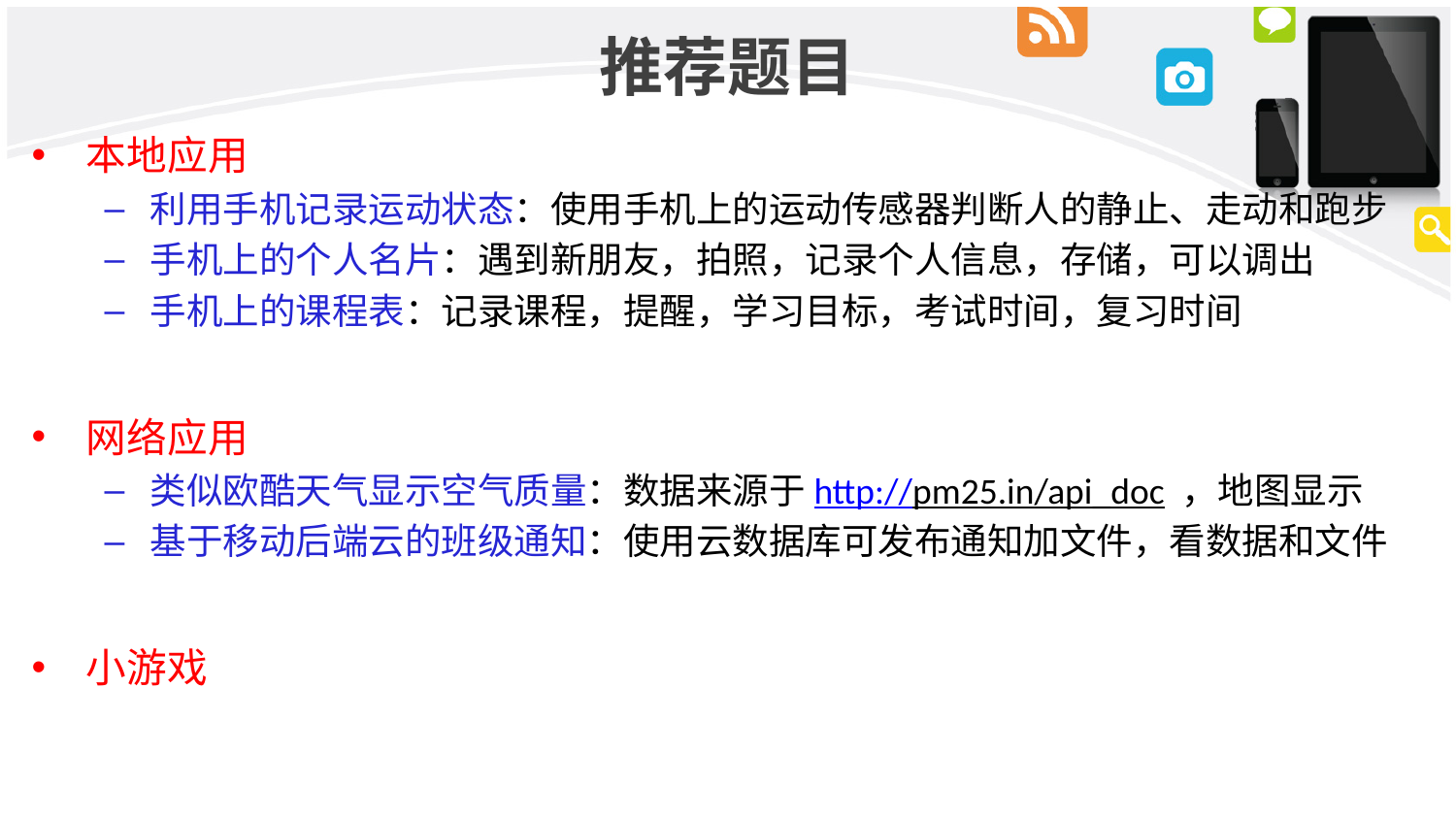

# 推荐题目
本地应用
利用手机记录运动状态：使用手机上的运动传感器判断人的静止、走动和跑步
手机上的个人名片：遇到新朋友，拍照，记录个人信息，存储，可以调出
手机上的课程表：记录课程，提醒，学习目标，考试时间，复习时间

网络应用
类似欧酷天气显示空气质量：数据来源于http://pm25.in/api_doc ，地图显示
基于移动后端云的班级通知：使用云数据库可发布通知加文件，看数据和文件

小游戏